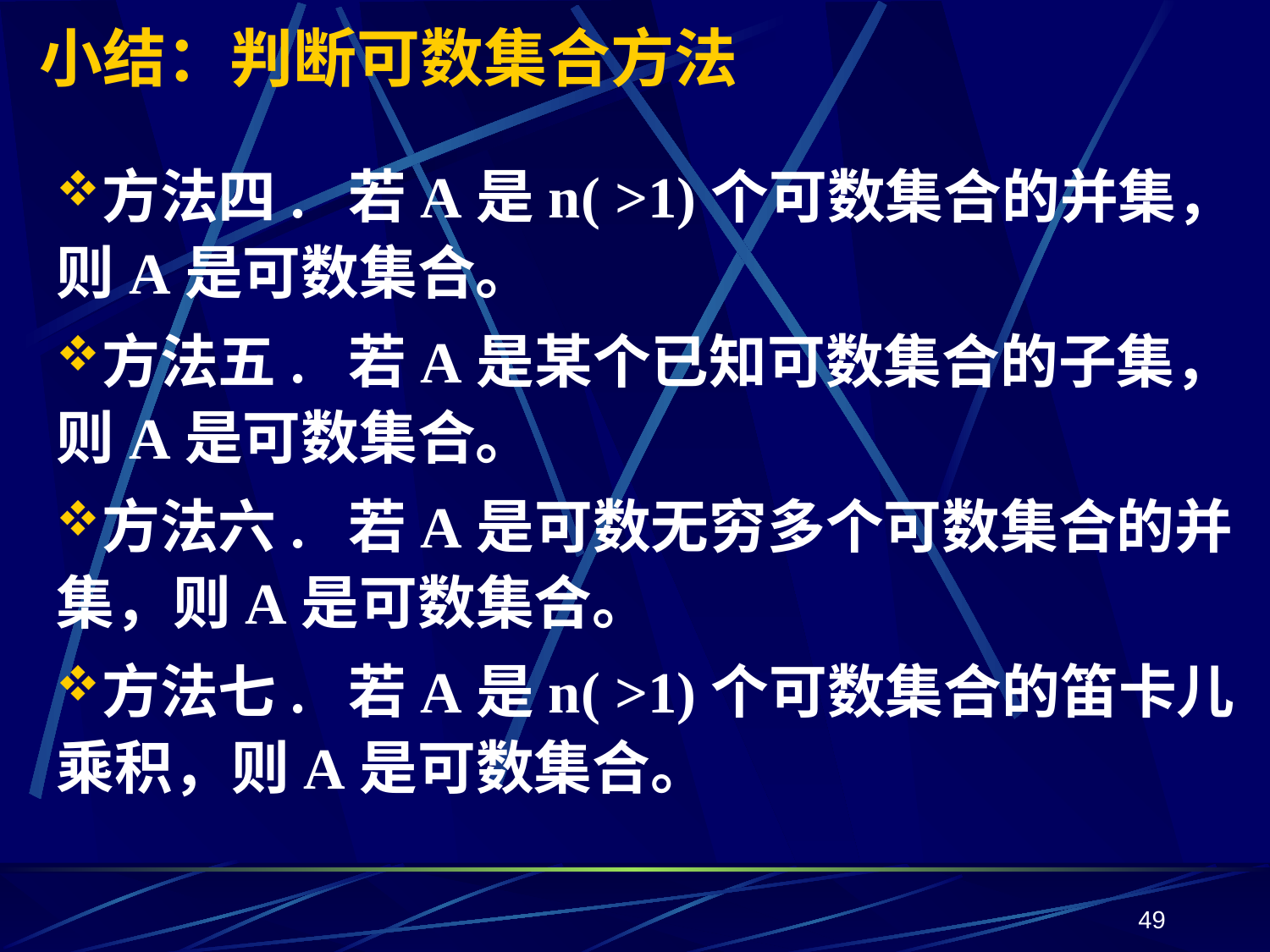

# 小结：判断可数集合方法
方法四.  若A是n( >1)个可数集合的并集，则A是可数集合。
方法五.  若A是某个已知可数集合的子集，则A是可数集合。
方法六.  若A是可数无穷多个可数集合的并集，则A是可数集合。
方法七.  若A是n( >1)个可数集合的笛卡儿乘积，则A是可数集合。

49